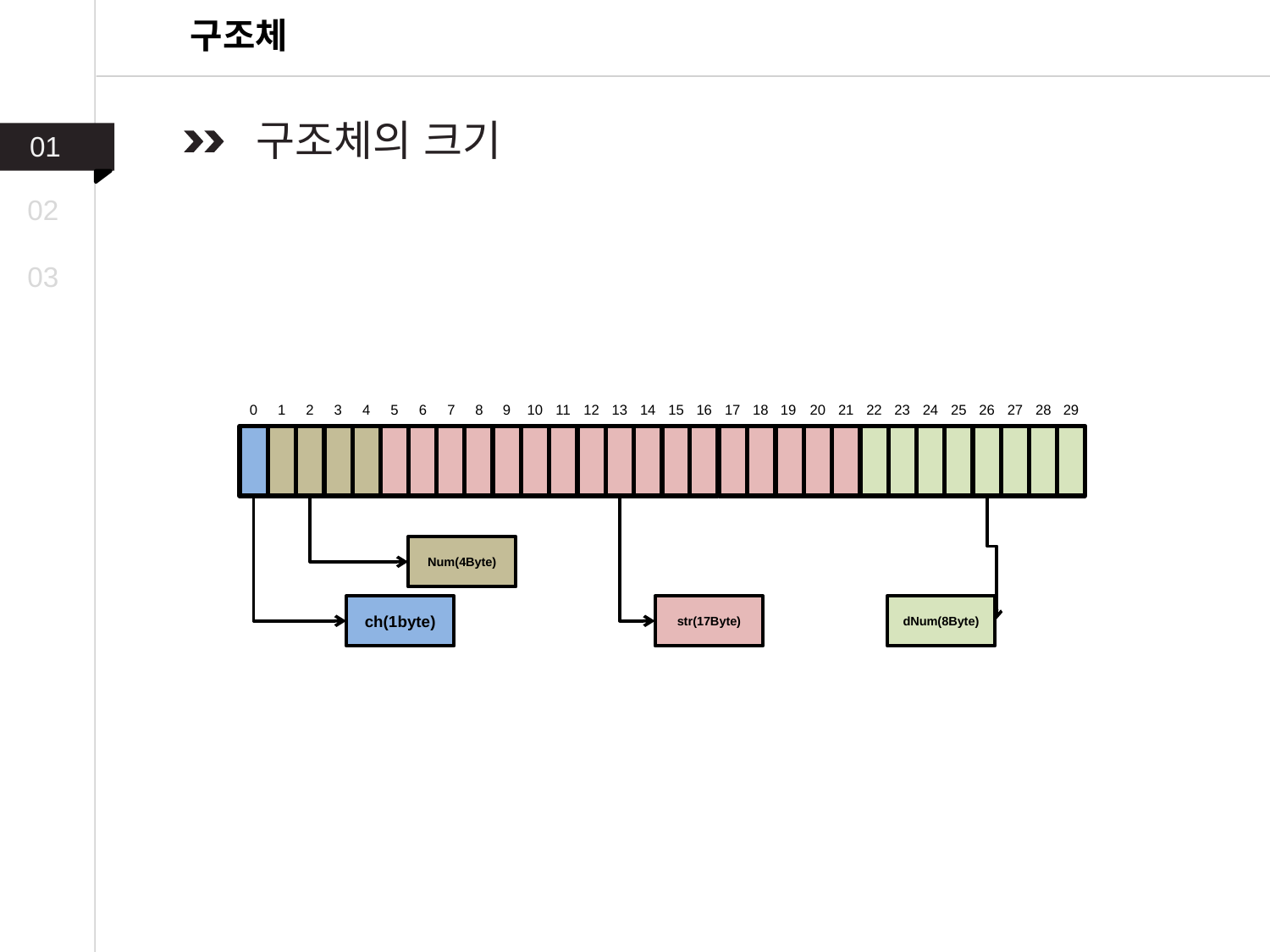

구조체
 구조체의 크기
01

02
03
1
25
28
0
3
4
6
7
8
9
10
11
12
13
14
15
16
17
18
19
20
21
22
23
26
27
24
29
2
5

Num(4Byte)
ch(1byte)
str(17Byte)
dNum(8Byte)